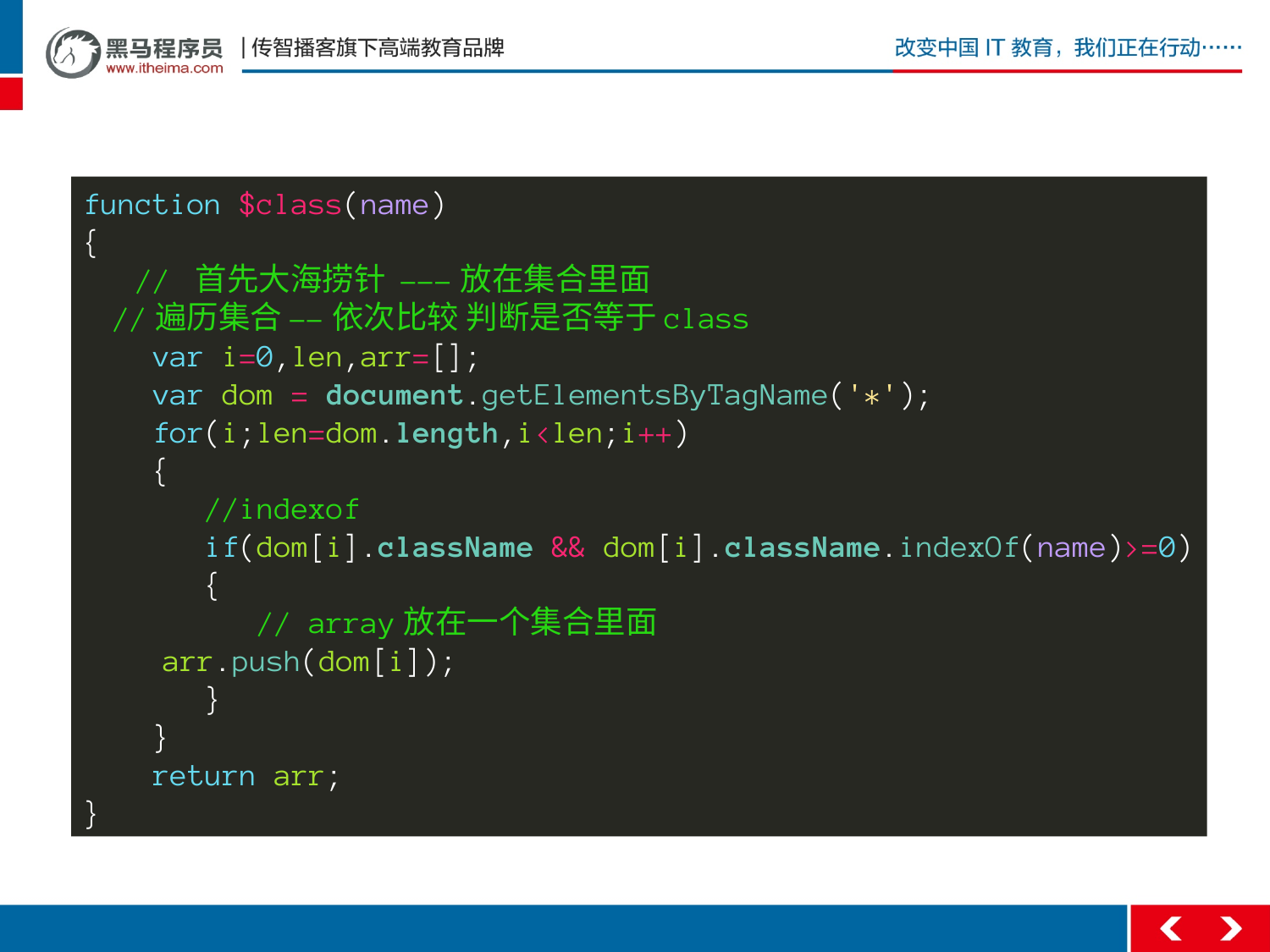

#
function $class(name)
{
   // 首先大海捞针 ---放在集合里面
   //遍历集合--依次比较 判断是否等于class
    var i=0,len,arr=[];
    var dom = document.getElementsByTagName('*');
    for(i;len=dom.length,i<len;i++)
    {
       //indexof
       if(dom[i].className && dom[i].className.indexOf(name)>=0)
       {
          // array放在一个集合里面
          arr.push(dom[i]);
       }
    }
    return arr;
}